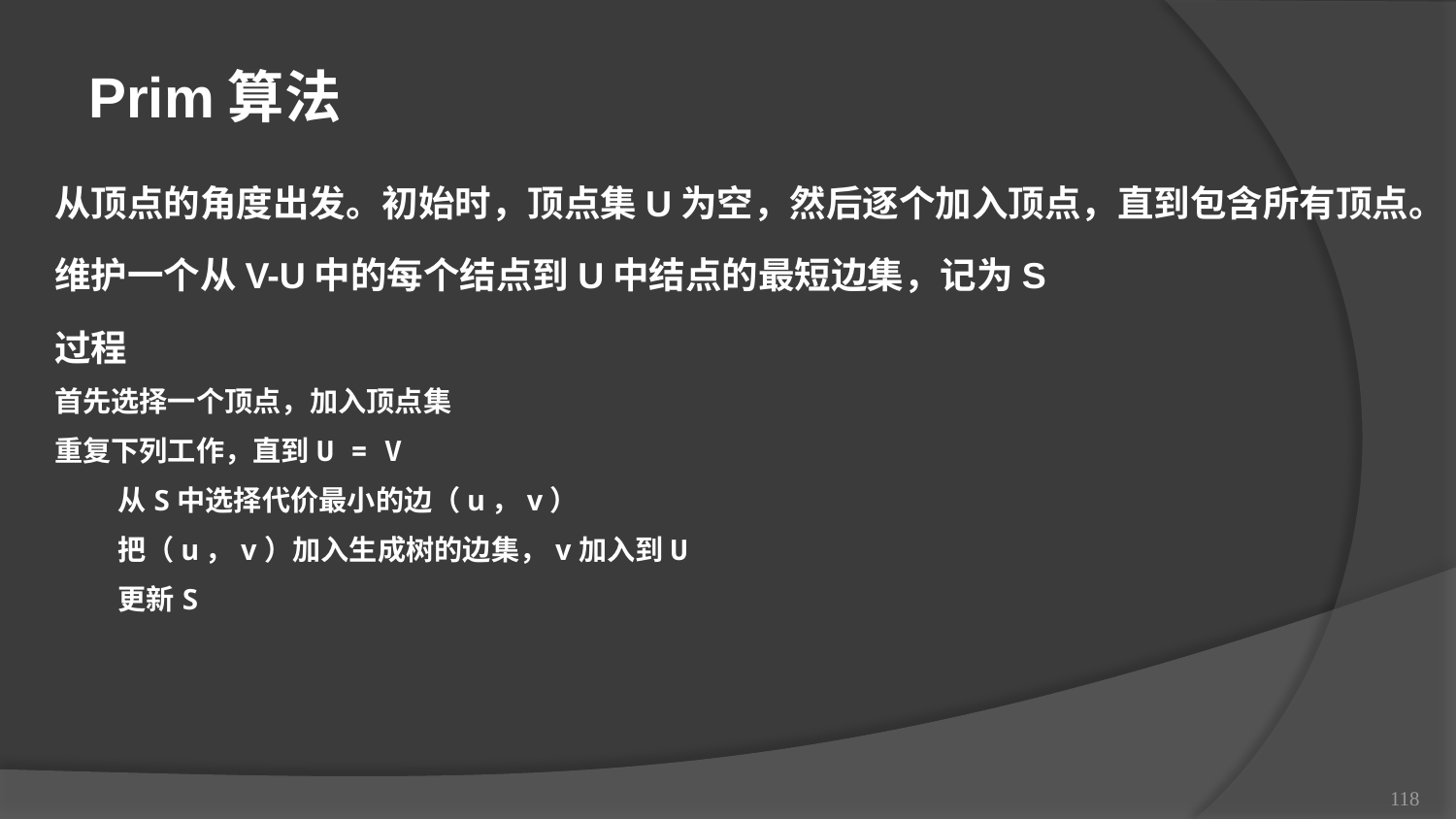

Prim算法
从顶点的角度出发。初始时，顶点集U为空，然后逐个加入顶点，直到包含所有顶点。
维护一个从V-U中的每个结点到U中结点的最短边集，记为S
过程
首先选择一个顶点，加入顶点集
重复下列工作，直到U = V
从S中选择代价最小的边（u，v）
把（u，v）加入生成树的边集，v加入到U
更新S
118